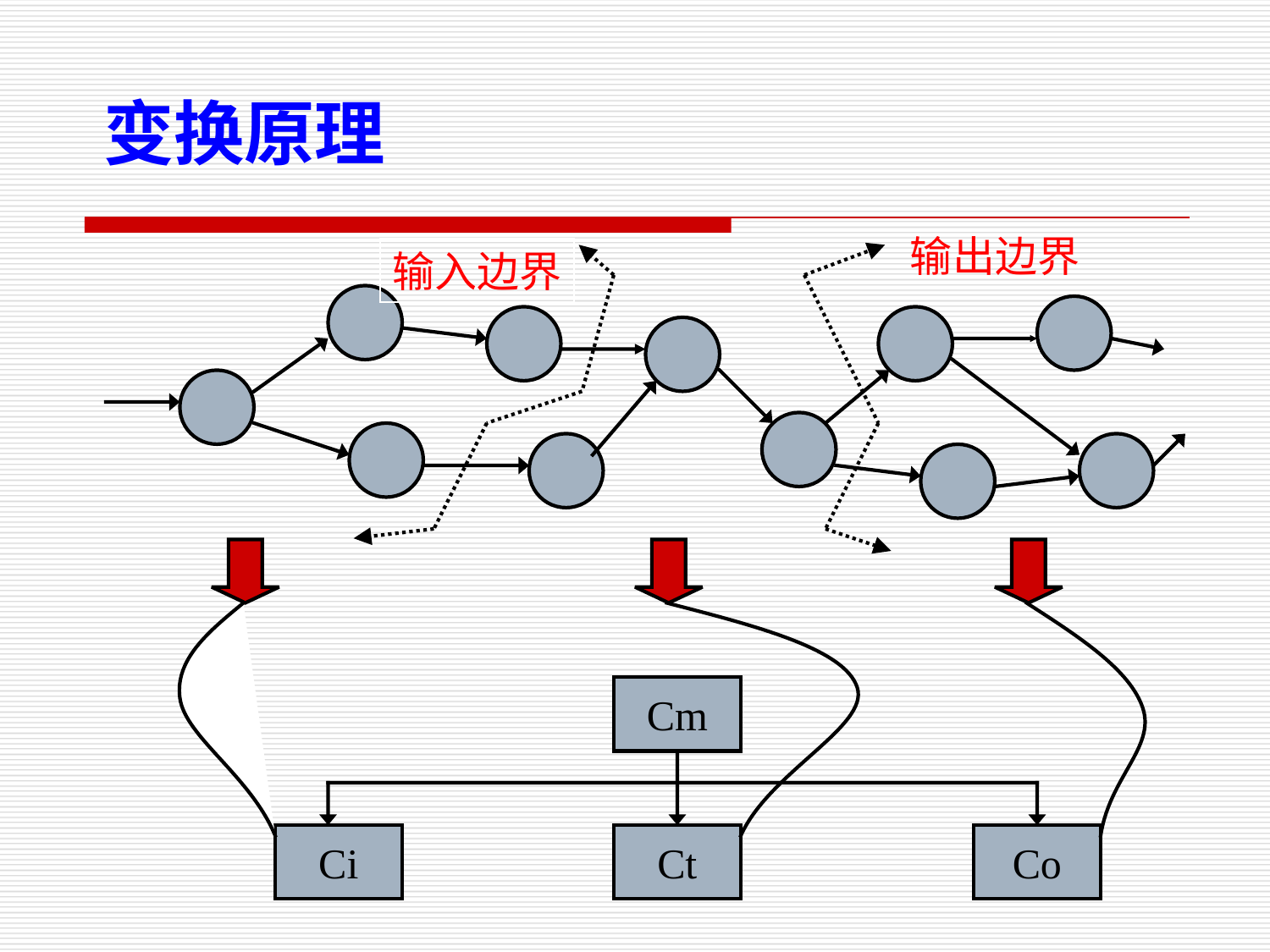

变换原理
输出边界
输入边界

Cm

Ci
Ct
Co